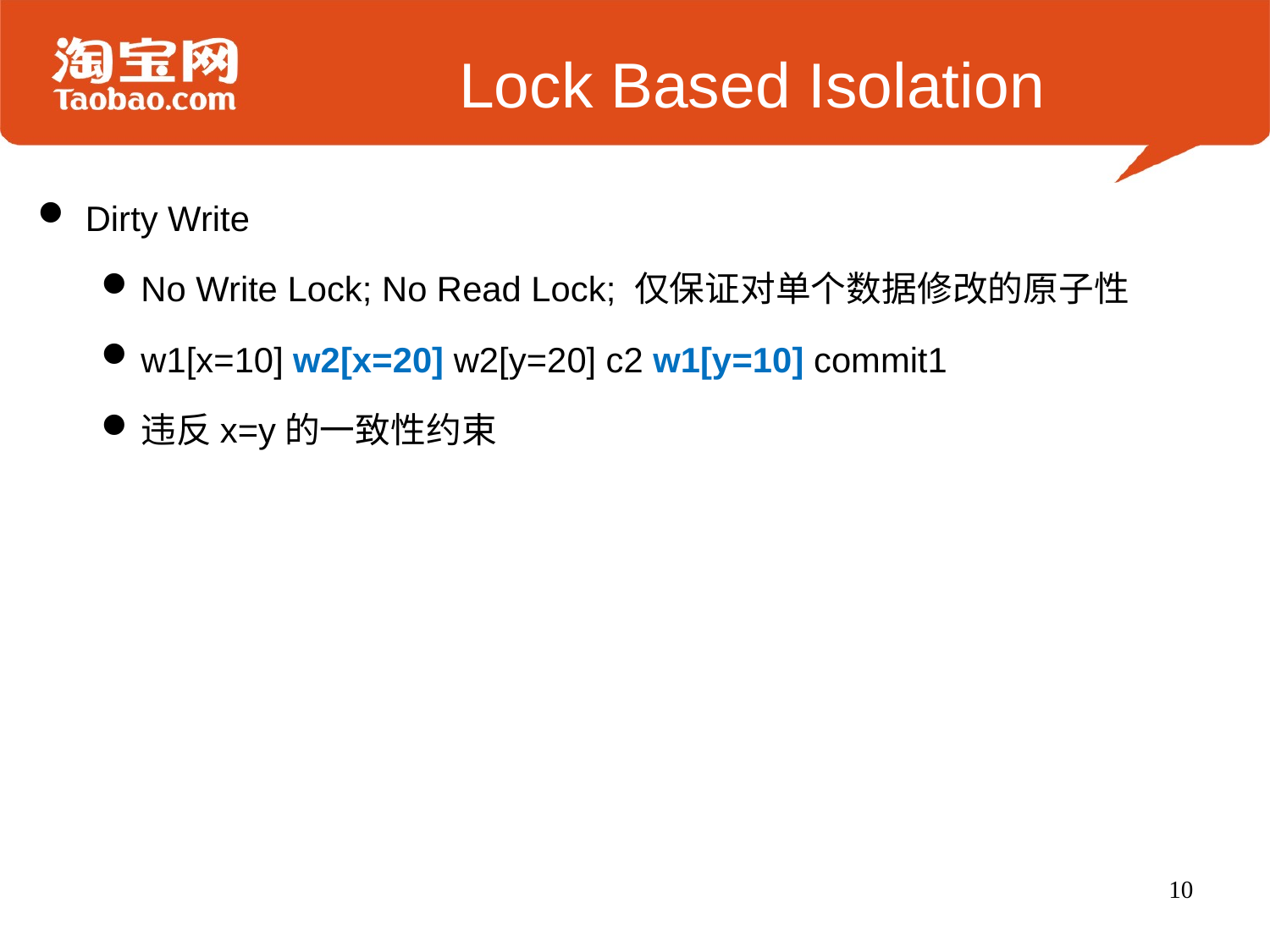

# Lock Based Isolation
Dirty Write
No Write Lock; No Read Lock; 仅保证对单个数据修改的原子性
w1[x=10] w2[x=20] w2[y=20] c2 w1[y=10] commit1
违反x=y的一致性约束

10